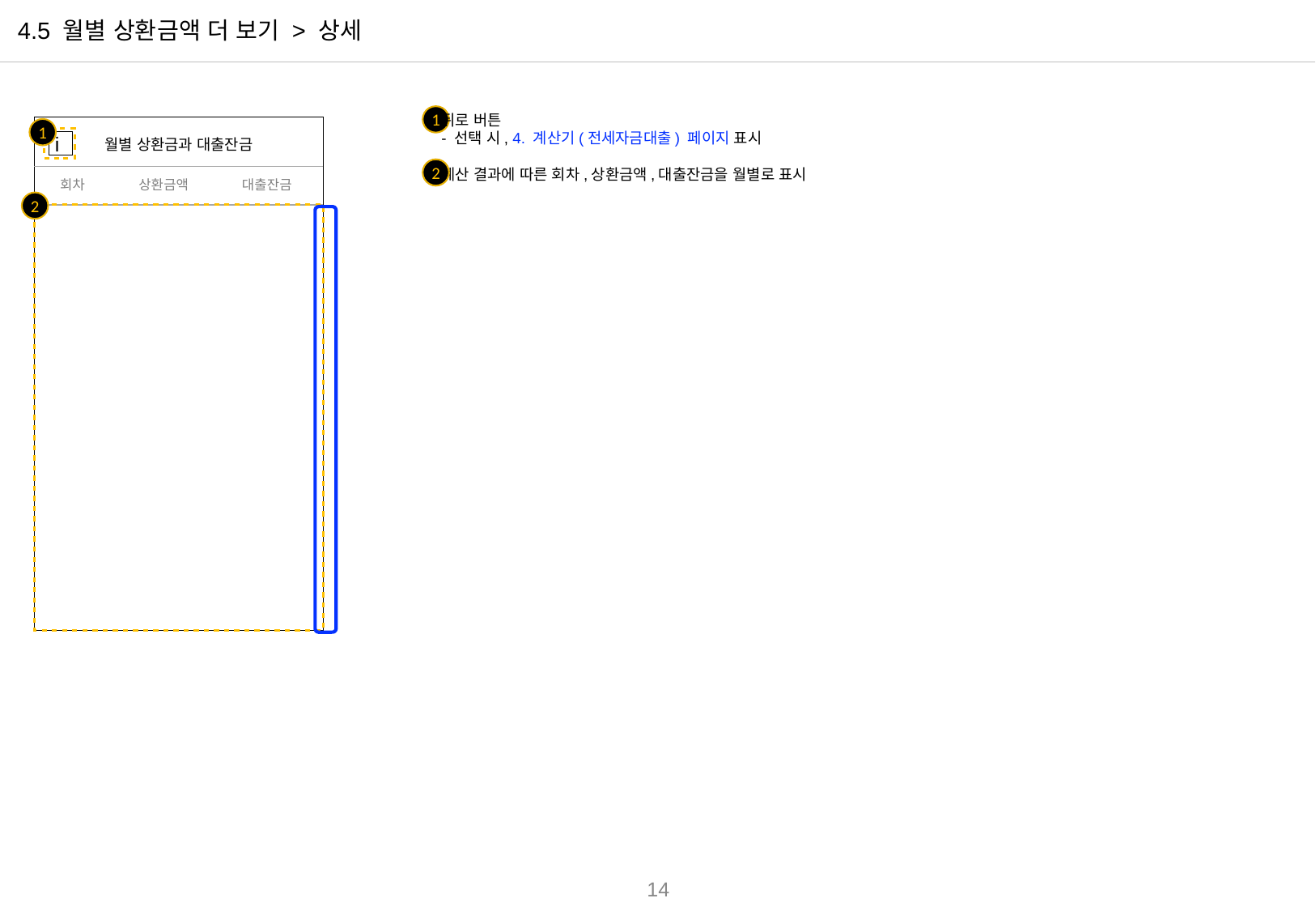

# 4.5 월별 상환금액 더 보기 > 상세
1

뒤로 버튼
- 선택 시, 4. 계산기(전세자금대출) 페이지 표시

계산 결과에 따른 회차,상환금액,대출잔금을 월별로 표시

1

월별 상환금과 대출잔금

i
2

회차
상환금액
대출잔금
2

14